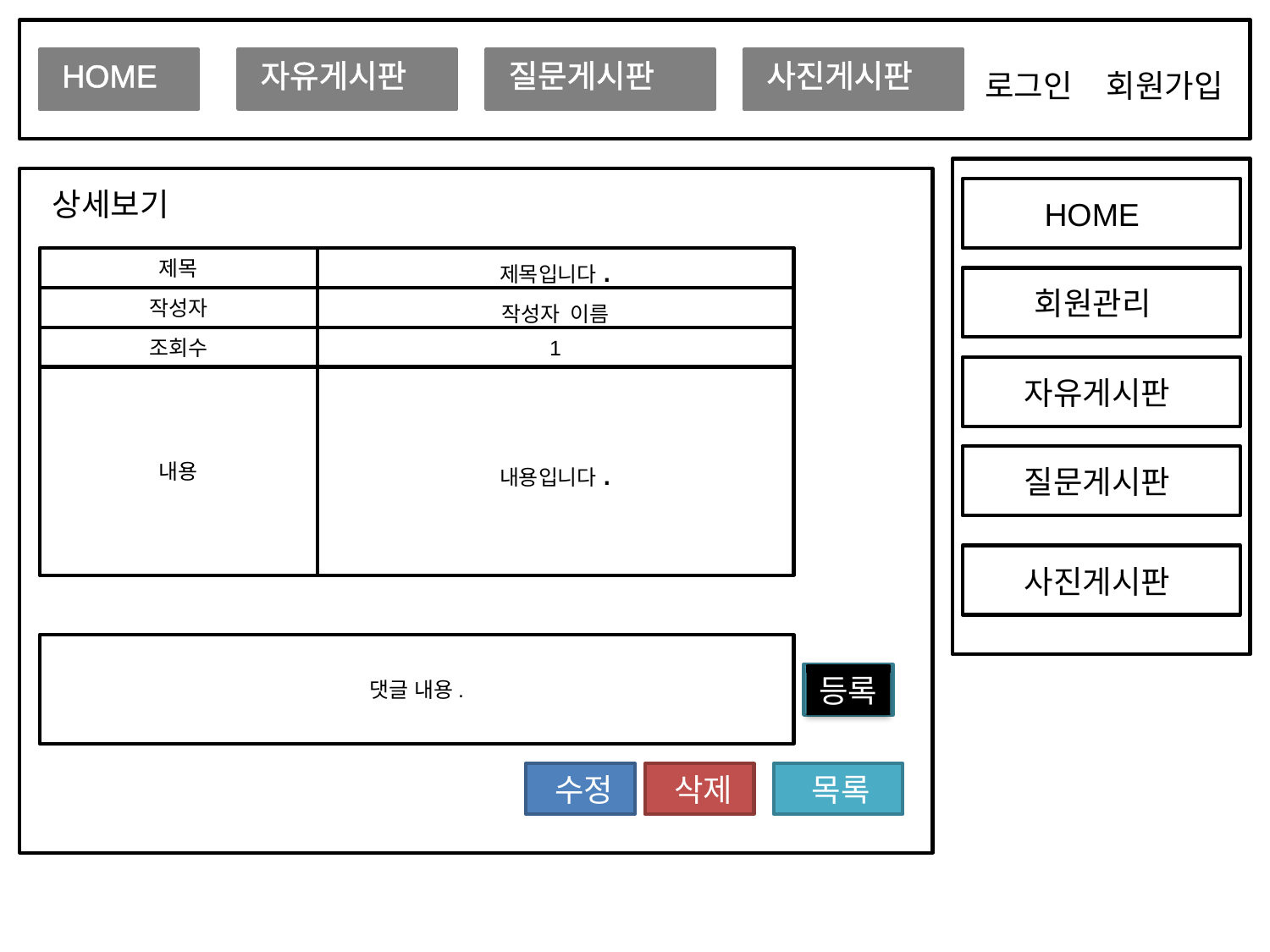

HOME

자유게시판

질문게시판

사진게시판
로그인
회원가입

상세보기

HOME
제목
제목입니다.

회원관리
작성자
작성자 이름
조회수
1

내용
내용입니다.
자유게시판

질문게시판

사진게시판
댓글 내용.

등록
 수정
 삭제
  목록